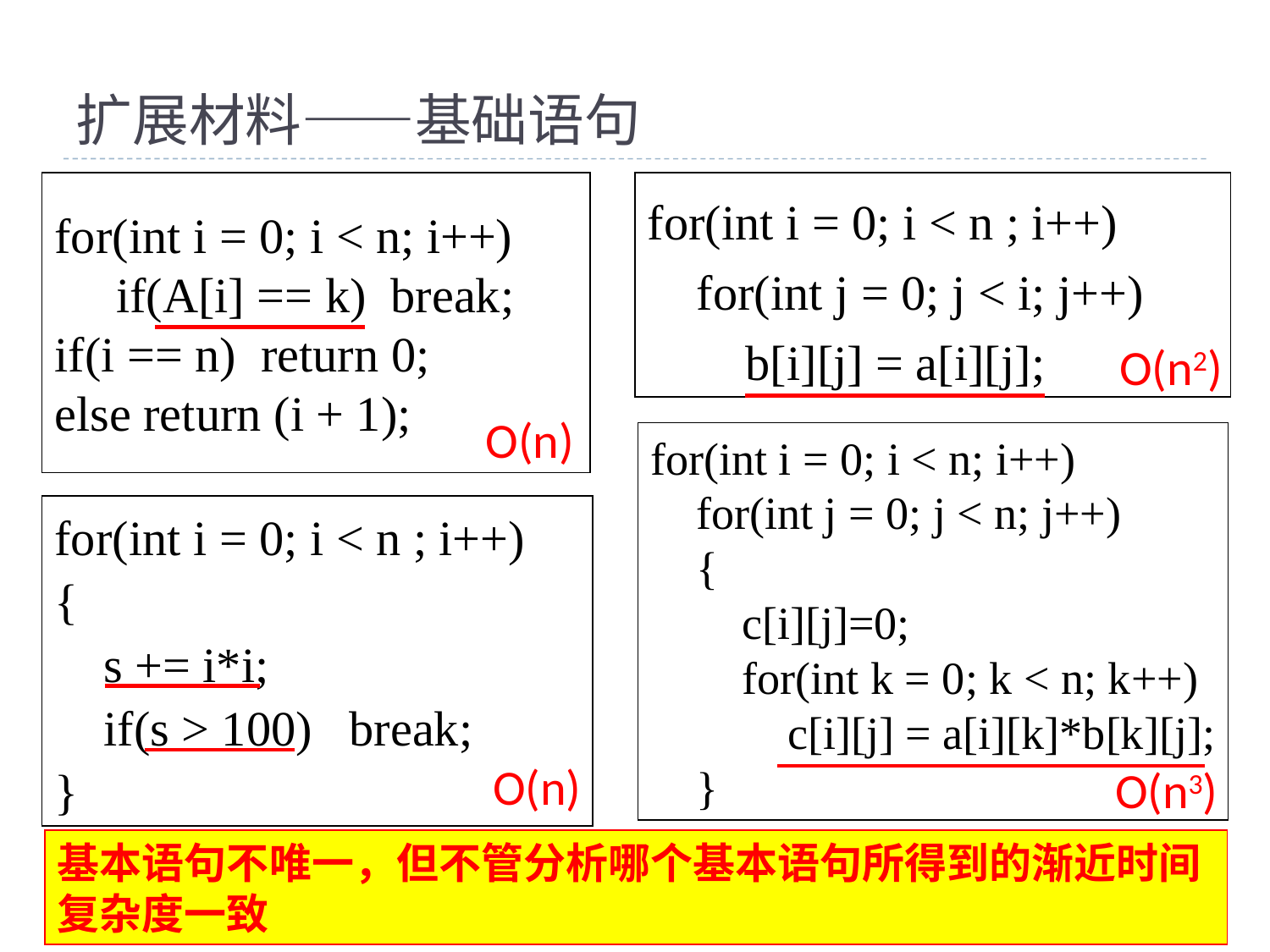

# 扩展材料——基础语句
for(int i = 0; i < n; i++)
     if(A[i] == k)  break;
if(i == n)  return 0;
else return (i + 1);
for(int i = 0; i < n ; i++)
    for(int j = 0; j < i; j++)
        b[i][j] = a[i][j];
O(n2)
O(n)
for(int i = 0; i < n; i++)
    for(int j = 0; j < n; j++)
    {
        c[i][j]=0;
        for(int k = 0; k < n; k++)
            c[i][j] = a[i][k]*b[k][j];
    }
for(int i = 0; i < n ; i++)
{
    s += i*i;
    if(s > 100)   break;
}
O(n)
O(n3)
基本语句不唯一，但不管分析哪个基本语句所得到的渐近时间复杂度一致